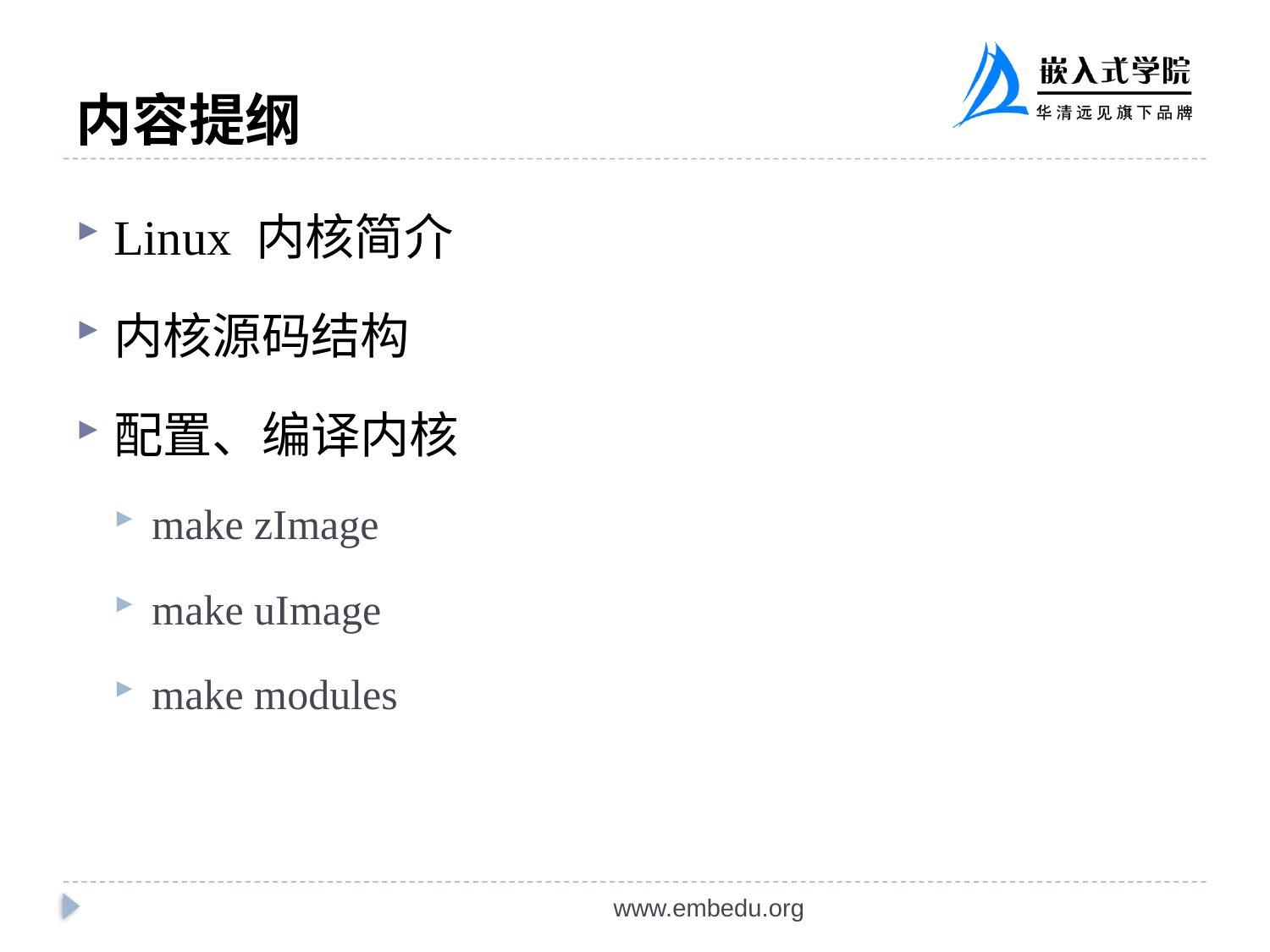

# 内容提纲
Linux 内核简介
内核源码结构
配置、编译内核
make zImage
make uImage
make modules
www.embedu.org